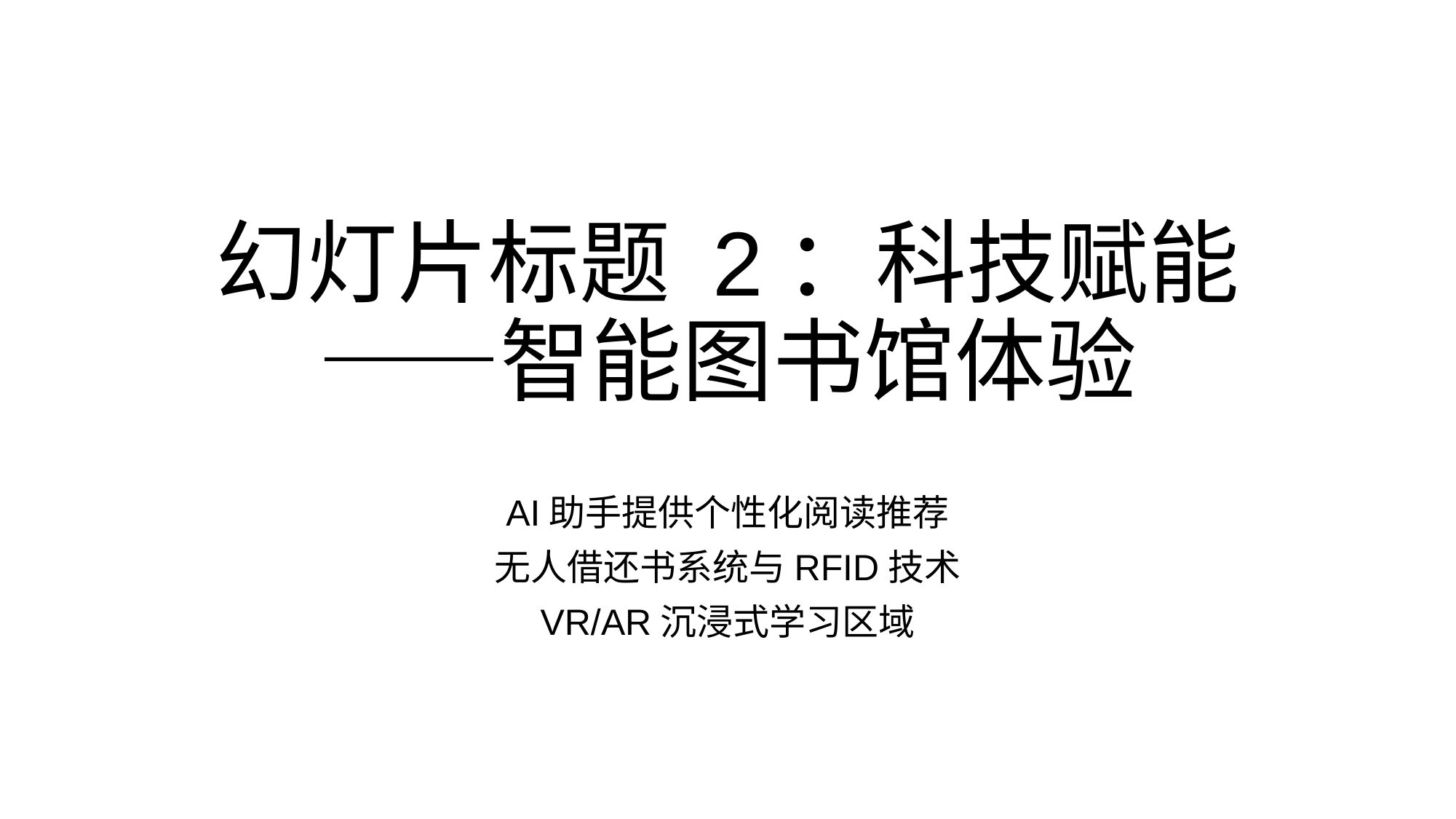

# 幻灯片标题 2：科技赋能——智能图书馆体验

AI助手提供个性化阅读推荐
无人借还书系统与RFID技术
VR/AR沉浸式学习区域